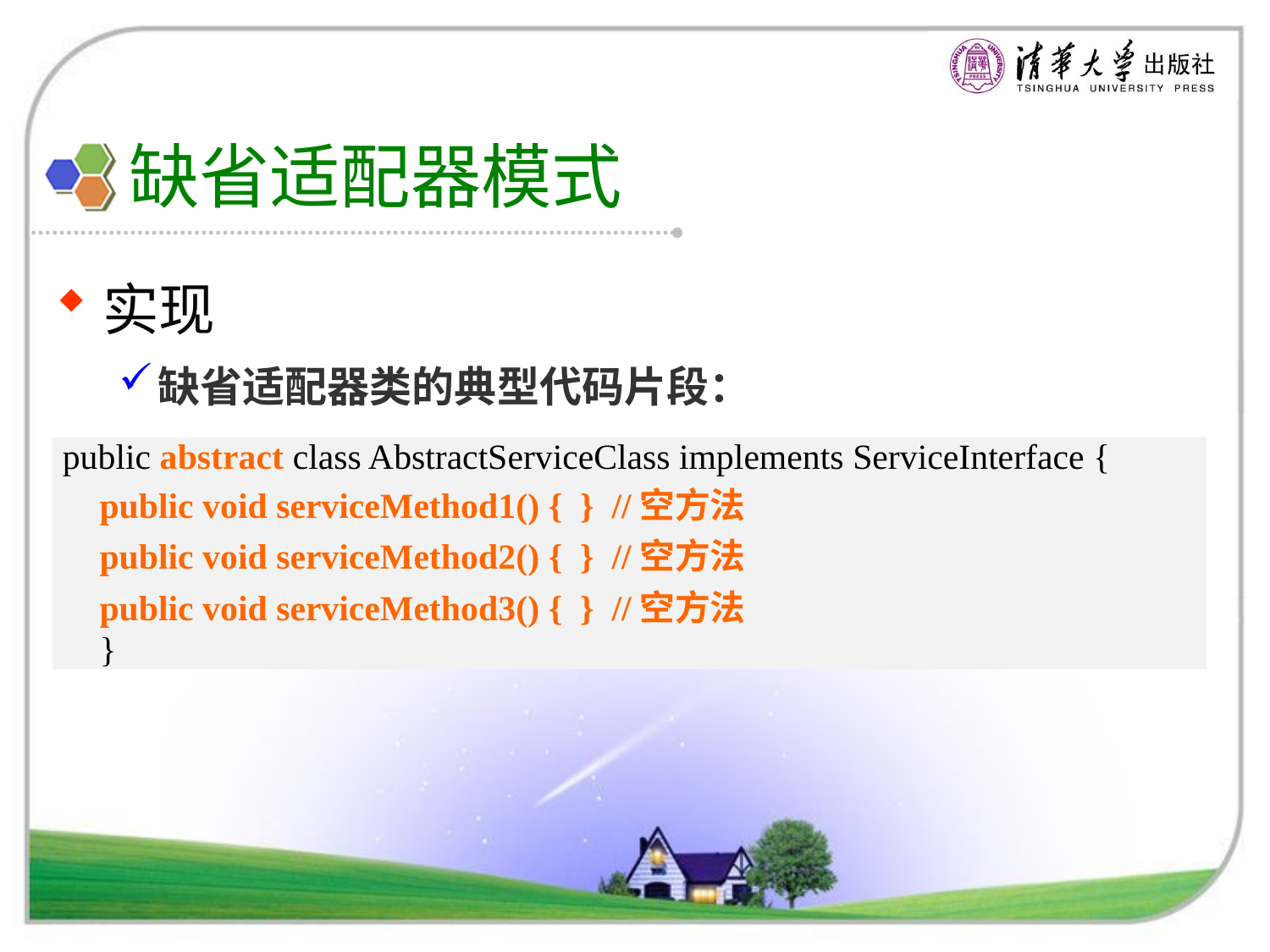

# 缺省适配器模式
实现
缺省适配器类的典型代码片段：

| public abstract class AbstractServiceClass implements ServiceInterface { public void serviceMethod1() { } //空方法 public void serviceMethod2() { } //空方法 public void serviceMethod3() { } //空方法 } |
| --- |